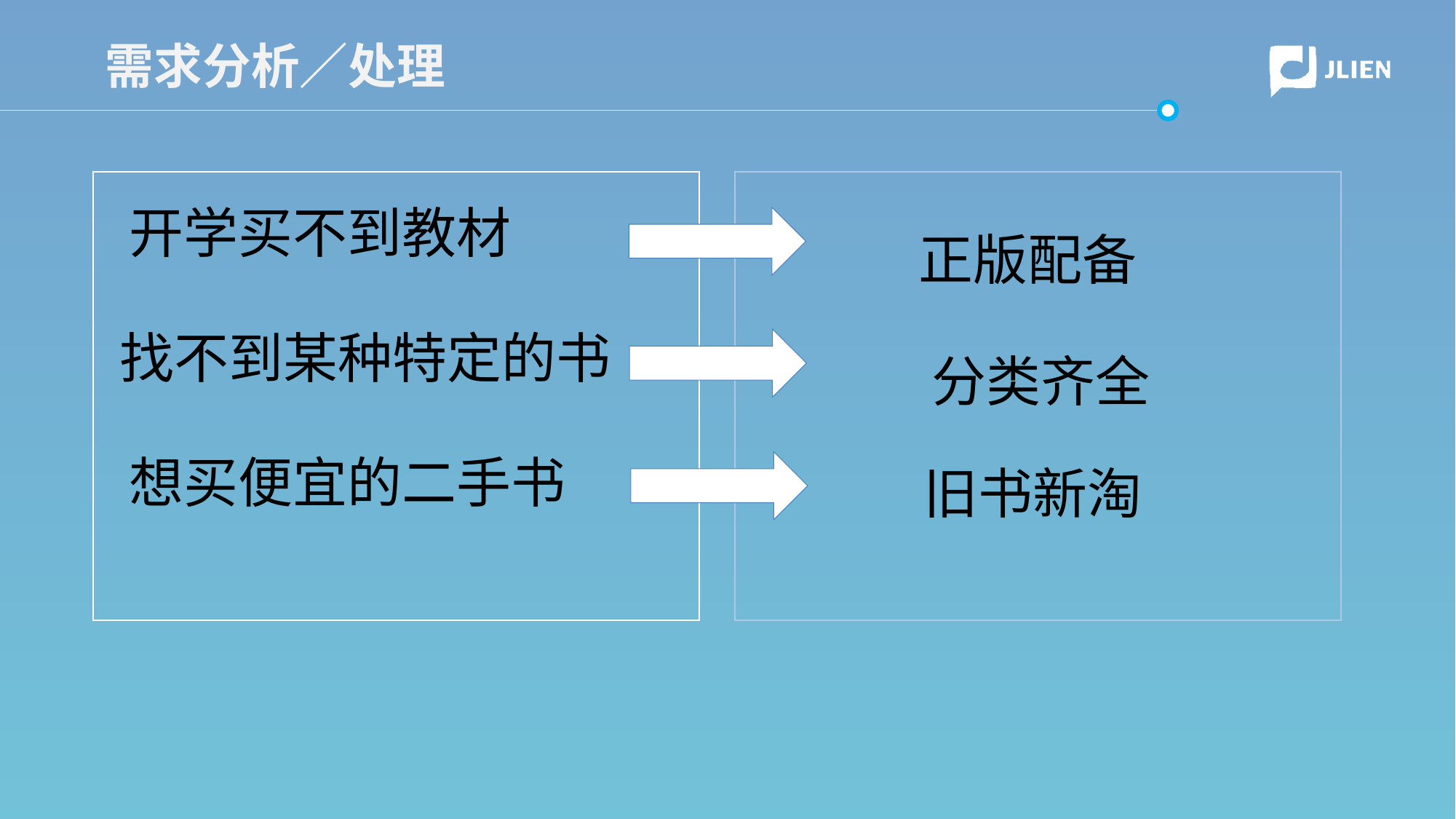

需求分析／处理

开学买不到教材

正版配备
找不到某种特定的书

分类齐全
想买便宜的二手书

旧书新淘